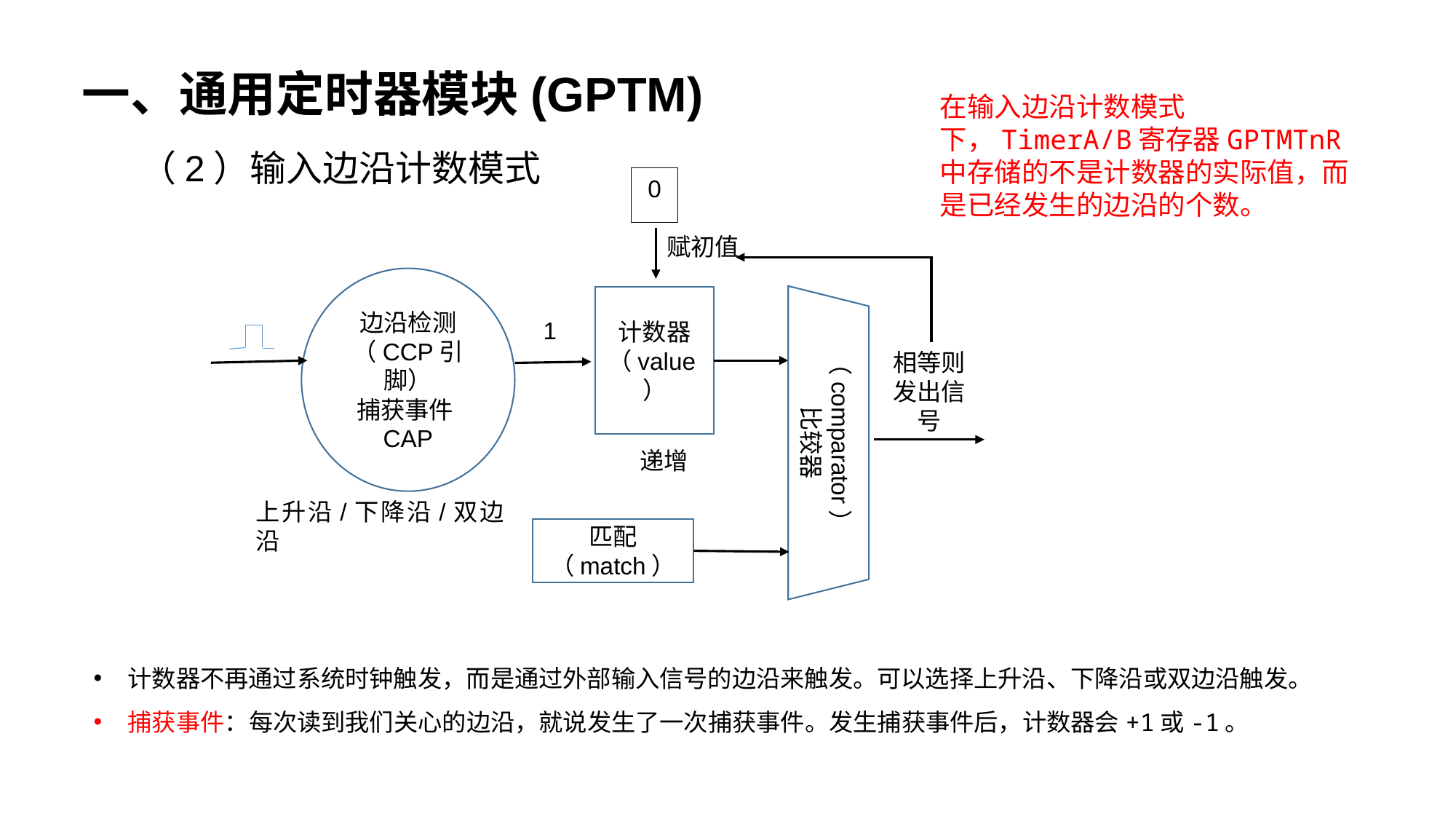

一、通用定时器模块(GPTM)
在输入边沿计数模式下，TimerA/B寄存器GPTMTnR中存储的不是计数器的实际值，而是已经发生的边沿的个数。
（2）输入边沿计数模式
0
赋初值
边沿检测（CCP引脚）
捕获事件CAP
上升沿/下降沿/双边沿

计数器
（value）
递增
1
相等则
发出信号
（comparator）
比较器
匹配（match）
计数器不再通过系统时钟触发，而是通过外部输入信号的边沿来触发。可以选择上升沿、下降沿或双边沿触发。
捕获事件：每次读到我们关心的边沿，就说发生了一次捕获事件。发生捕获事件后，计数器会+1或-1。